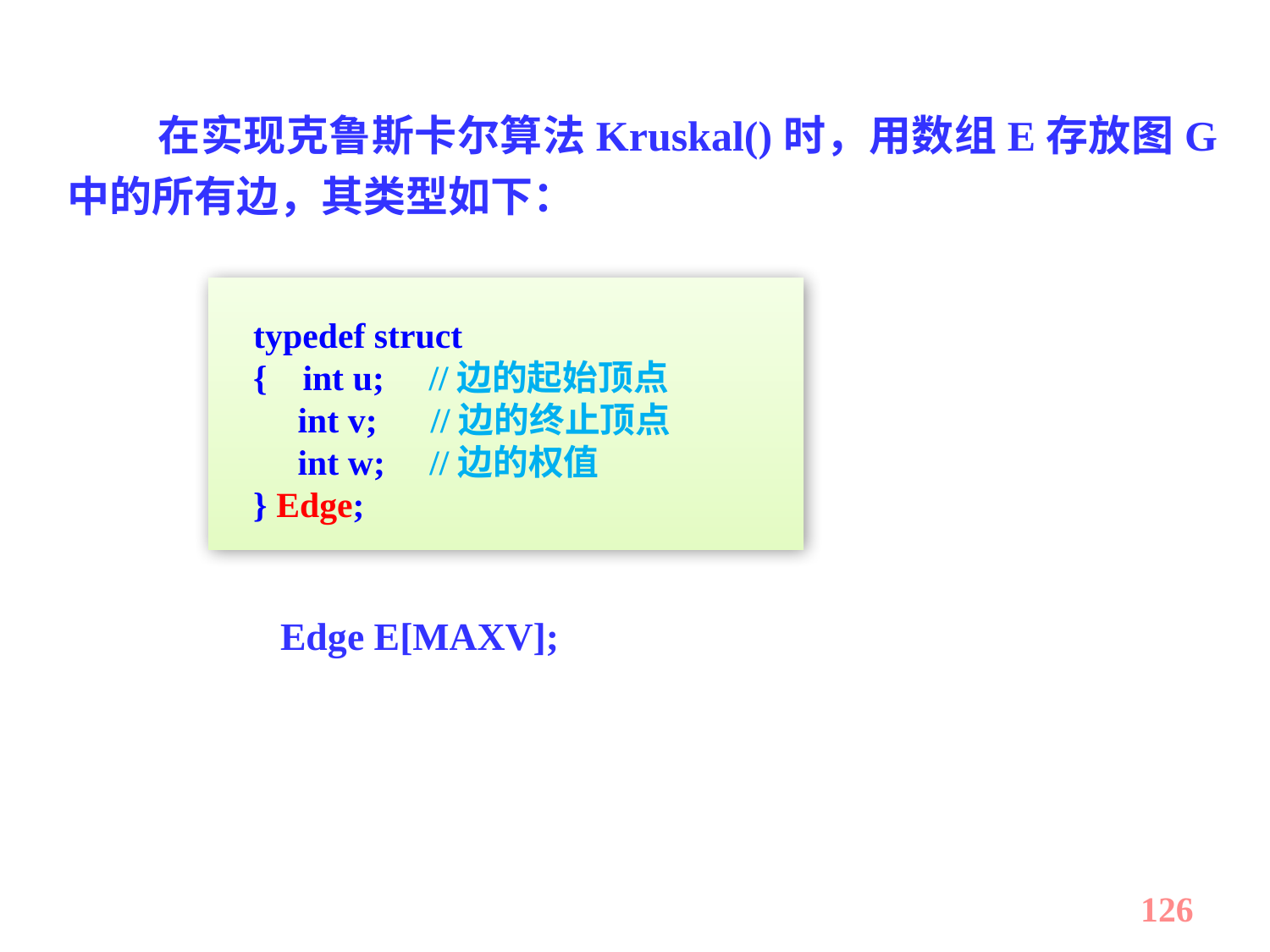

在实现克鲁斯卡尔算法Kruskal()时，用数组E存放图G中的所有边，其类型如下：
typedef struct
{    int u;     //边的起始顶点
     int v;      //边的终止顶点
     int w;     //边的权值
} Edge;
Edge E[MAXV];
126